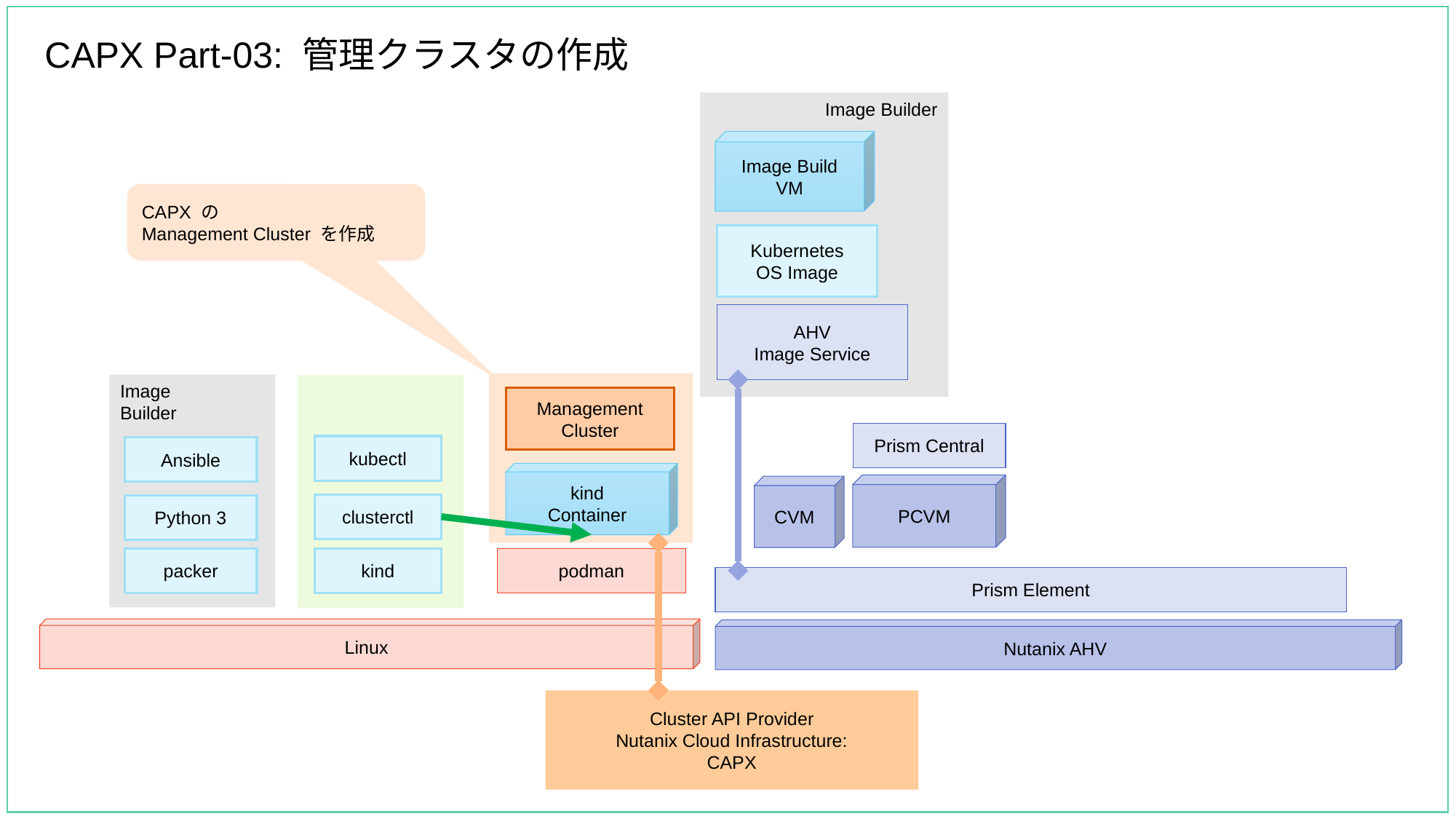

# CAPX Part-03: 管理クラスタの作成
Image Builder
Image Build
VM
CAPX の
Management Cluster を作成
Kubernetes
OS Image
AHV
Image Service

Image
Builder

Management
Cluster
Prism Central
kubectl
Ansible
kind
Container
PCVM
CVM
clusterctl
Python 3
packer
kind
podman
Prism Element
Linux
Nutanix AHV
Cluster API Provider
Nutanix Cloud Infrastructure:
CAPX